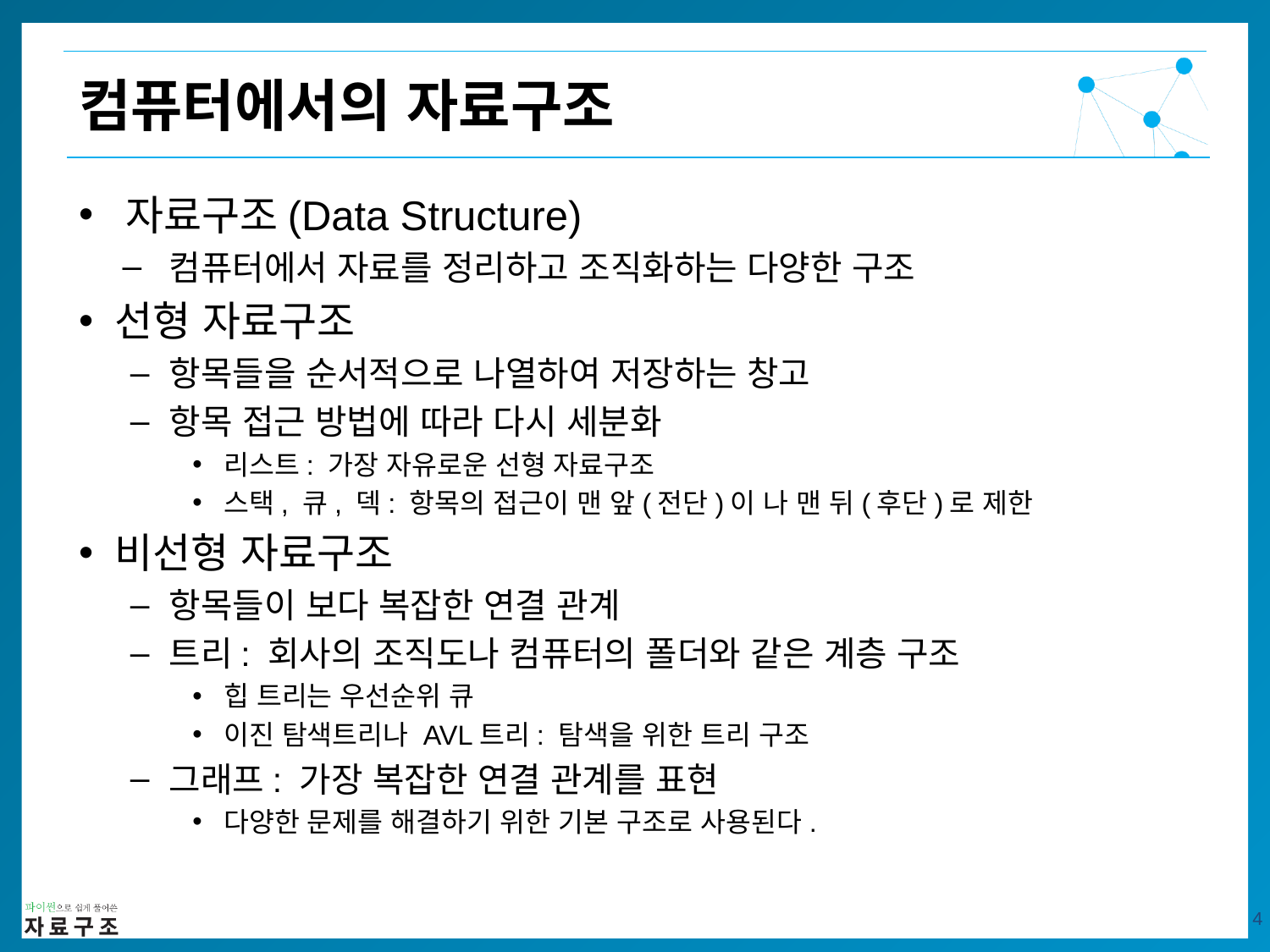

컴퓨터에서의 자료구조
자료구조(Data Structure)
컴퓨터에서 자료를 정리하고 조직화하는 다양한 구조
선형 자료구조
항목들을 순서적으로 나열하여 저장하는 창고
항목 접근 방법에 따라 다시 세분화
리스트: 가장 자유로운 선형 자료구조
스택, 큐, 덱: 항목의 접근이 맨 앞(전단)이 나 맨 뒤(후단)로 제한
비선형 자료구조
항목들이 보다 복잡한 연결 관계
트리: 회사의 조직도나 컴퓨터의 폴더와 같은 계층 구조
힙 트리는 우선순위 큐
이진 탐색트리나 AVL트리: 탐색을 위한 트리 구조
그래프: 가장 복잡한 연결 관계를 표현
다양한 문제를 해결하기 위한 기본 구조로 사용된다.